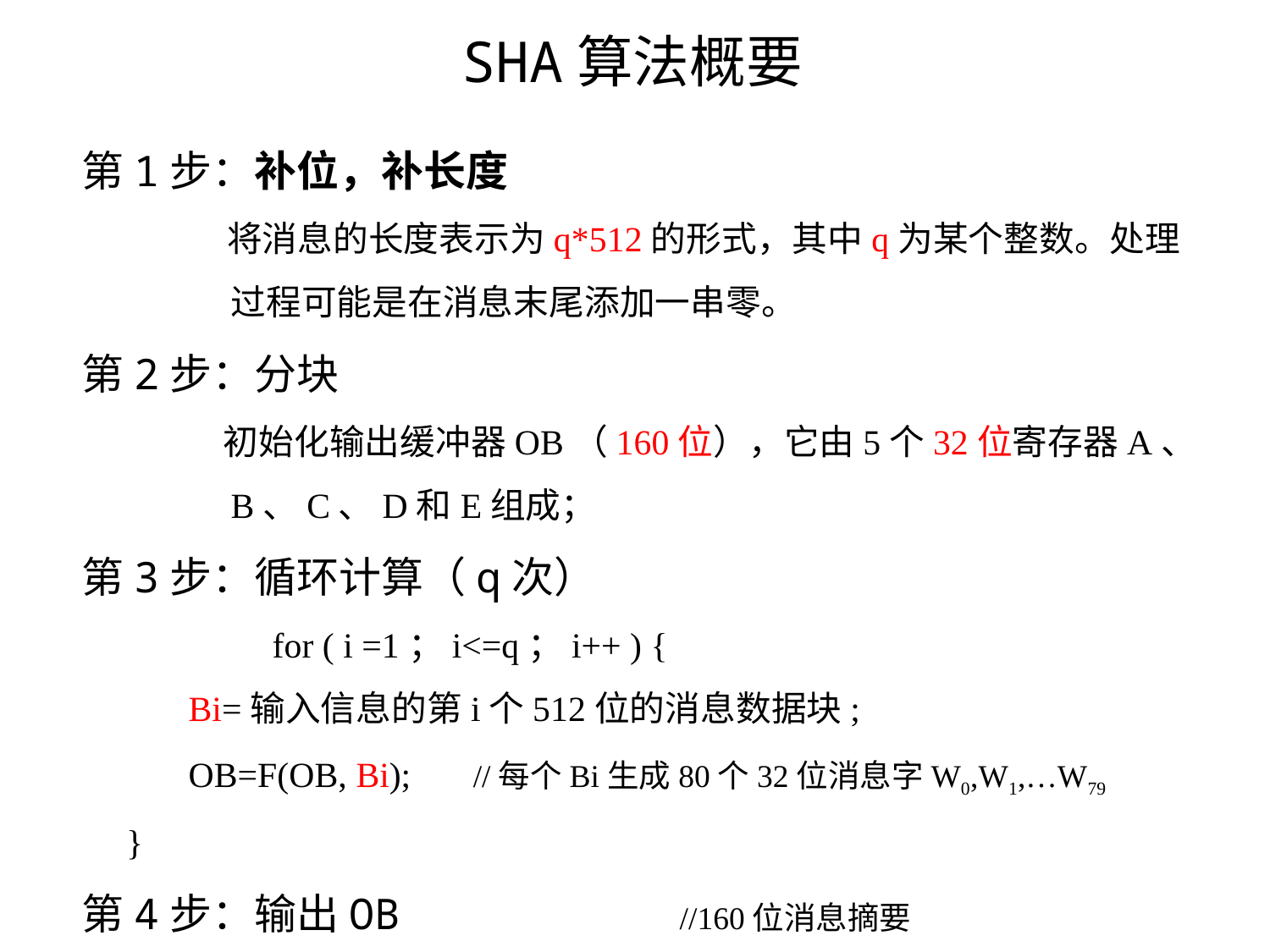

SHA算法概要
第1步：补位，补长度
                 将消息的长度表示为q*512的形式，其中q为某个整数。处理过程可能是在消息末尾添加一串零。
第2步：分块
                 初始化输出缓冲器OB（160位），它由5个32位寄存器A、B、C、D和E组成；
第3步：循环计算（q次）
         for ( i =1；i<=q；i++ ) {
            Bi=输入信息的第i个512位的消息数据块;
            OB=F(OB, Bi);       //每个Bi生成80个32位消息字W0,W1,…W79
     }
第4步：输出OB           //160位消息摘要